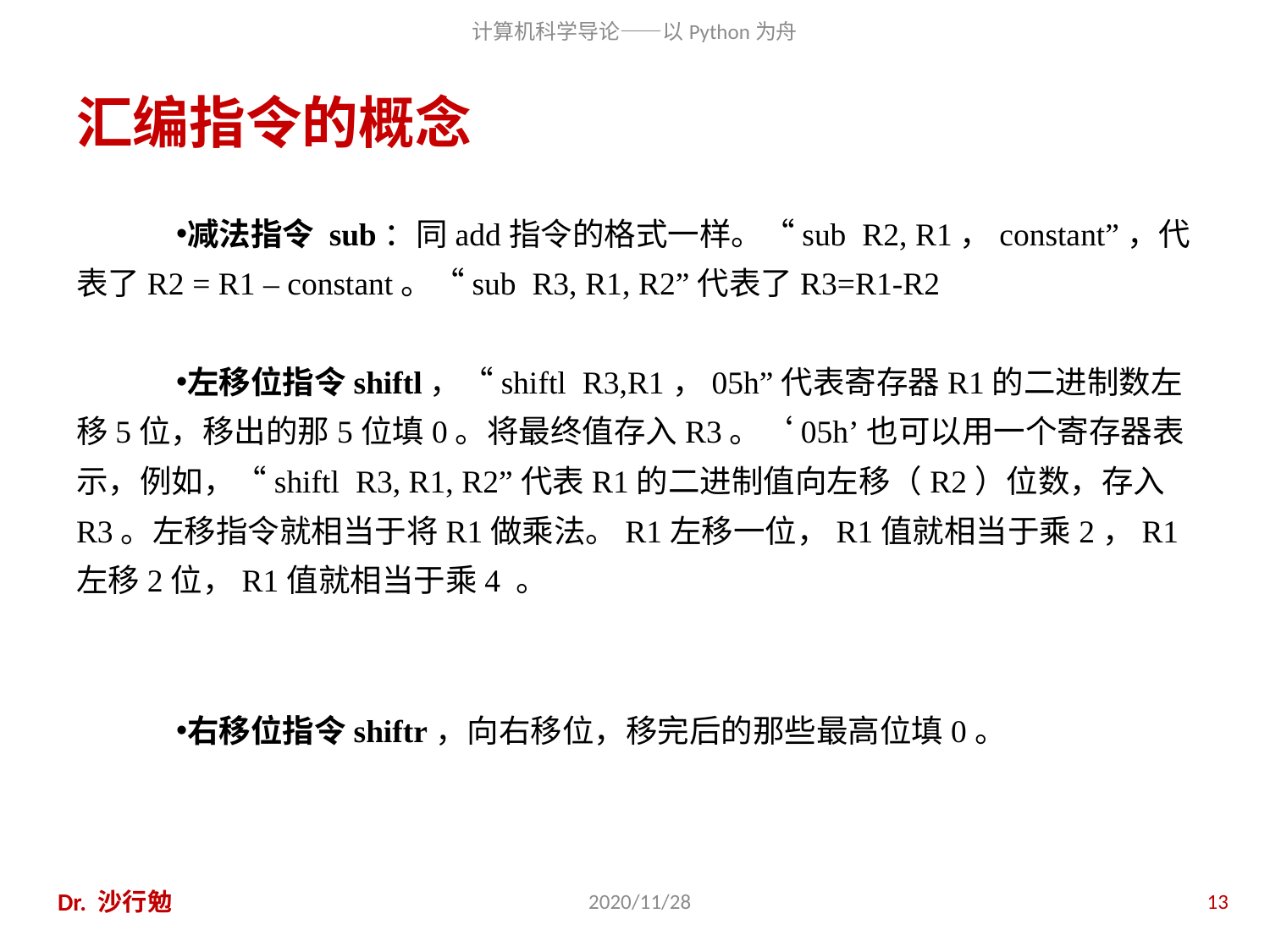

# 汇编指令的概念
减法指令 sub：同add指令的格式一样。“sub  R2, R1，constant”，代表了R2 = R1 – constant。“sub  R3, R1, R2”代表了R3=R1-R2

左移位指令shiftl，“shiftl  R3,R1，05h”代表寄存器R1的二进制数左移5位，移出的那5位填0。将最终值存入R3。‘05h’也可以用一个寄存器表示，例如，“shiftl  R3, R1, R2”代表R1的二进制值向左移（R2）位数，存入R3。左移指令就相当于将R1做乘法。R1左移一位，R1值就相当于乘2，R1左移2位，R1值就相当于乘4 。

右移位指令shiftr，向右移位，移完后的那些最高位填0。
Dr. 沙行勉
2020/11/28
13